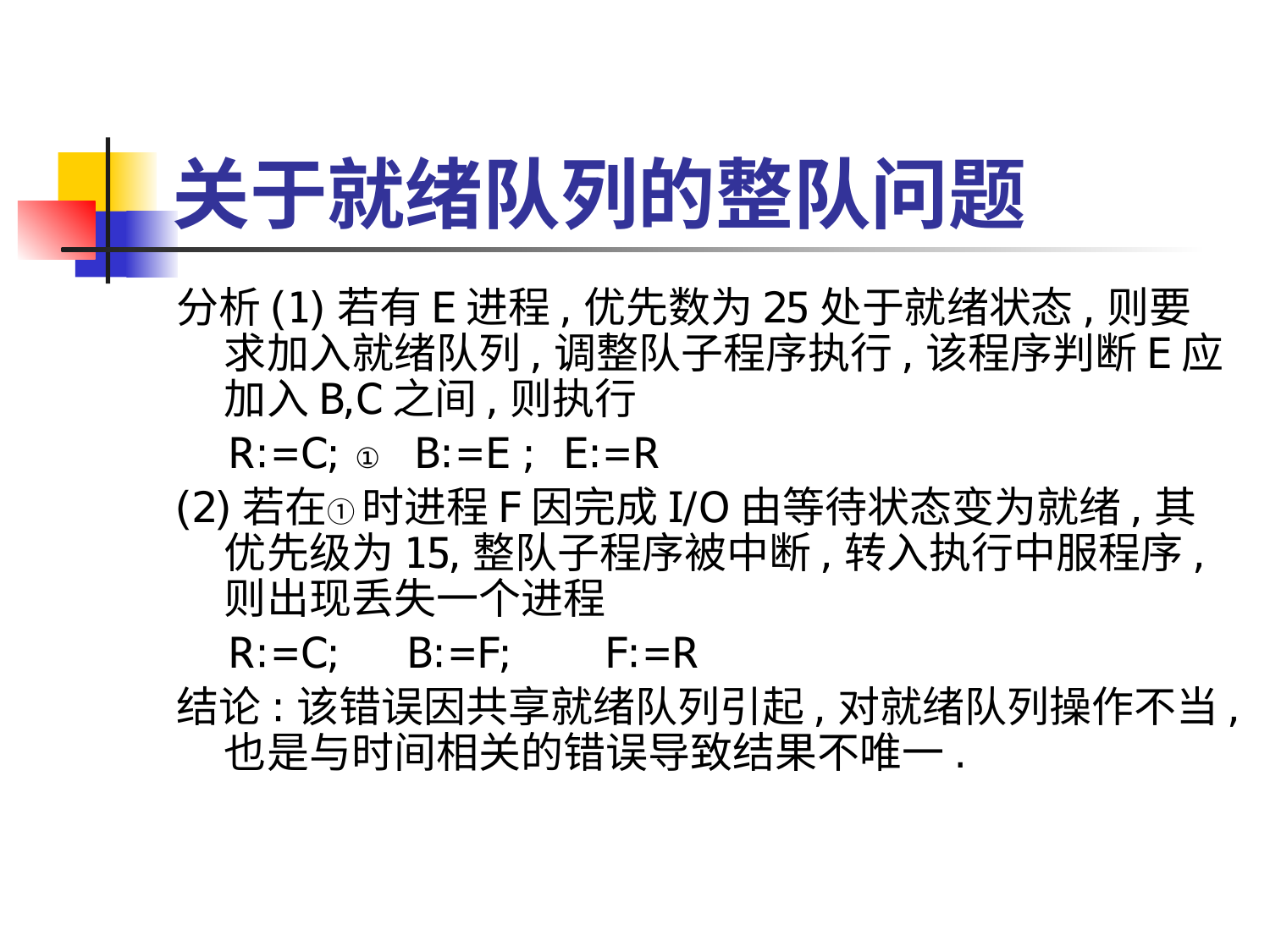

# 关于就绪队列的整队问题
分析(1)若有E进程,优先数为25处于就绪状态,则要求加入就绪队列,调整队子程序执行,该程序判断E应加入B,C之间,则执行
    R:=C; ①   B:=E ;  E:=R
(2)若在① 时进程F因完成I/O由等待状态变为就绪,其优先级为15,整队子程序被中断,转入执行中服程序,则出现丢失一个进程
    R:=C;     B:=F;       F:=R
结论:该错误因共享就绪队列引起,对就绪队列操作不当,也是与时间相关的错误导致结果不唯一.